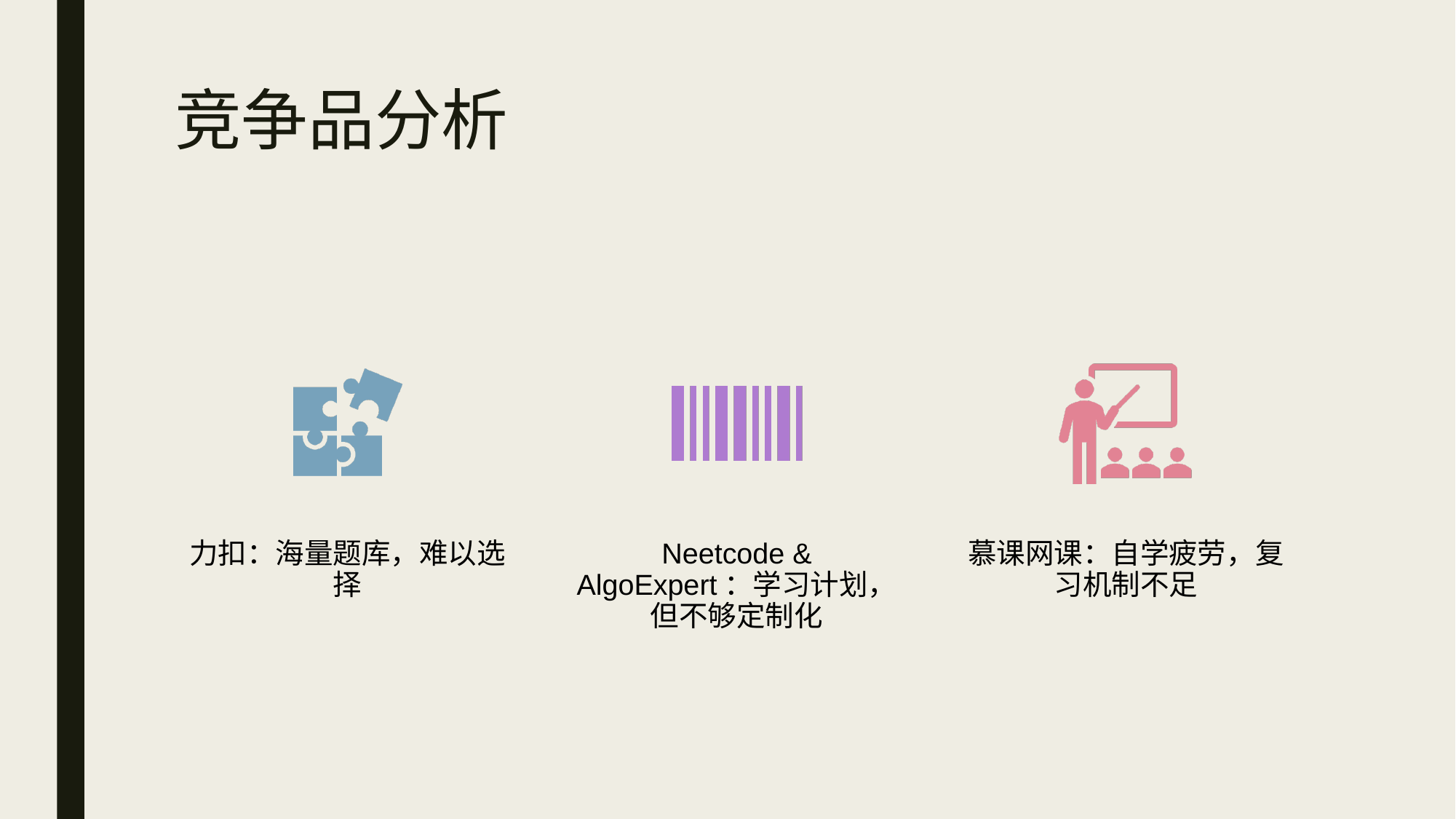

# 竞争品分析
力扣：海量题库，难以选择
Neetcode & AlgoExpert：学习计划，但不够定制化
慕课网课：自学疲劳，复习机制不足